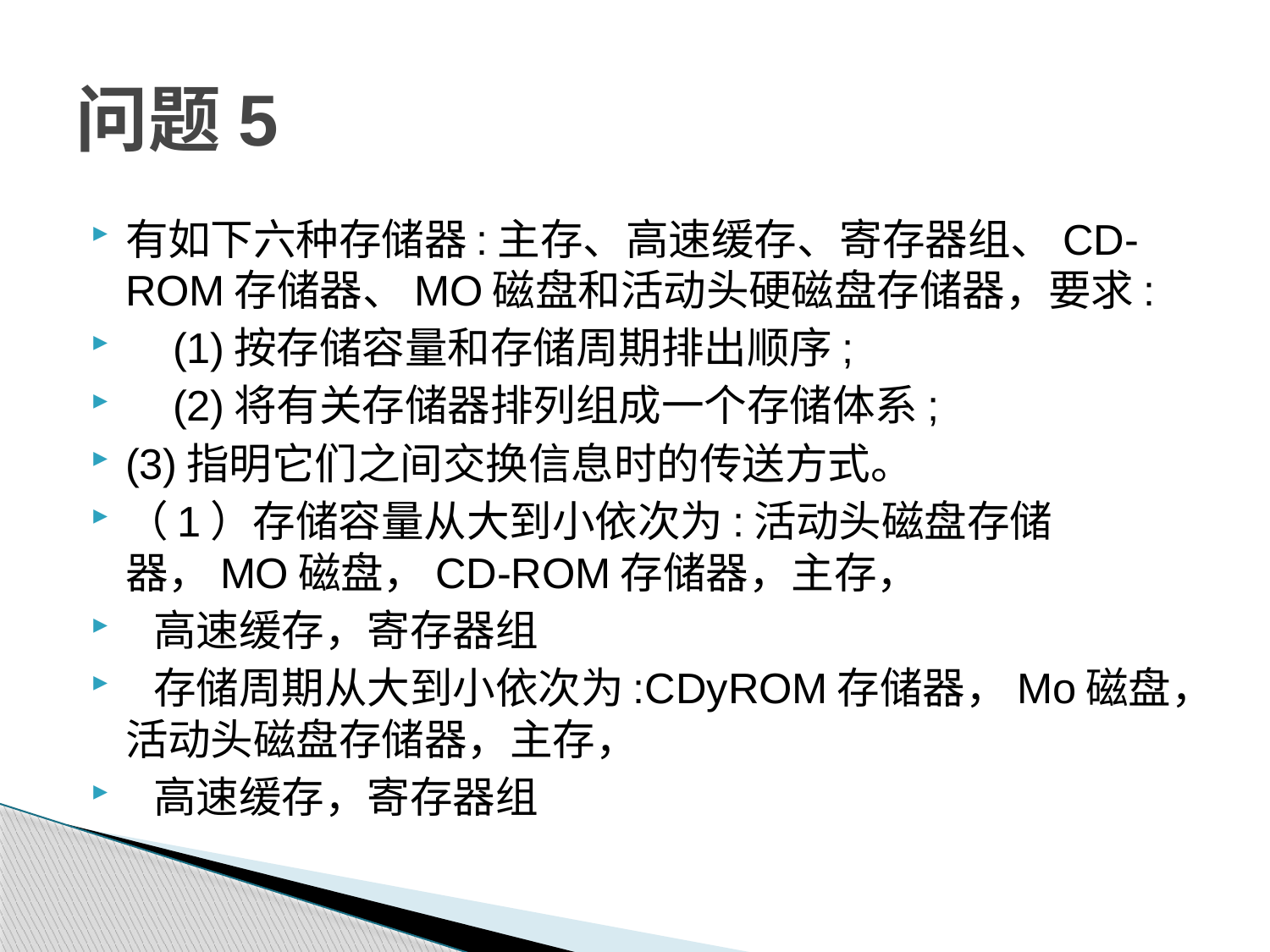

# 问题5
有如下六种存储器:主存、高速缓存、寄存器组、CD-ROM存储器、MO磁盘和活动头硬磁盘存储器，要求:
    (1)按存储容量和存储周期排出顺序;
    (2)将有关存储器排列组成一个存储体系;
(3)指明它们之间交换信息时的传送方式。
（1）存储容量从大到小依次为:活动头磁盘存储器，MO磁盘，CD-ROM存储器，主存，
  高速缓存，寄存器组
  存储周期从大到小依次为:CDyROM存储器，Mo磁盘，活动头磁盘存储器，主存，
  高速缓存，寄存器组